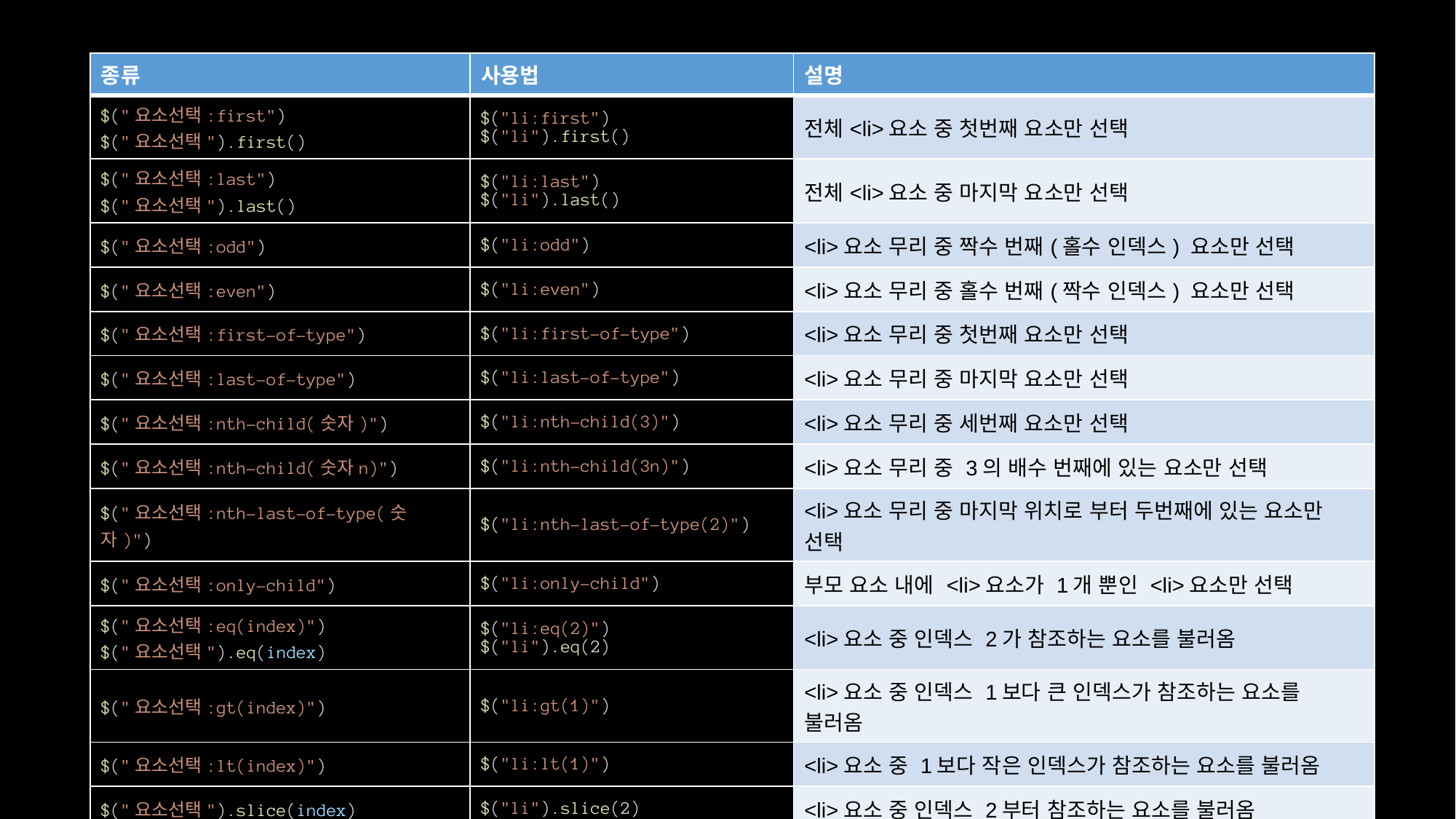

| 종류 | 사용법 | 설명 |
| --- | --- | --- |
| $("요소선택:first") $("요소선택").first() | $("li:first") $("li").first() | 전체<li>요소 중 첫번째 요소만 선택 |
| $("요소선택:last") $("요소선택").last() | $("li:last") $("li").last() | 전체<li>요소 중 마지막 요소만 선택 |
| $("요소선택:odd") | $("li:odd") | <li>요소 무리 중 짝수 번째(홀수 인덱스) 요소만 선택 |
| $("요소선택:even") | $("li:even") | <li>요소 무리 중 홀수 번째(짝수 인덱스) 요소만 선택 |
| $("요소선택:first-of-type") | $("li:first-of-type") | <li>요소 무리 중 첫번째 요소만 선택 |
| $("요소선택:last-of-type") | $("li:last-of-type") | <li>요소 무리 중 마지막 요소만 선택 |
| $("요소선택:nth-child(숫자)") | $("li:nth-child(3)") | <li>요소 무리 중 세번째 요소만 선택 |
| $("요소선택:nth-child(숫자n)") | $("li:nth-child(3n)") | <li>요소 무리 중 3의 배수 번째에 있는 요소만 선택 |
| $("요소선택:nth-last-of-type(숫자)") | $("li:nth-last-of-type(2)") | <li>요소 무리 중 마지막 위치로 부터 두번째에 있는 요소만 선택 |
| $("요소선택:only-child") | $("li:only-child") | 부모 요소 내에 <li>요소가 1개 뿐인 <li>요소만 선택 |
| $("요소선택:eq(index)") $("요소선택").eq(index) | $("li:eq(2)") $("li").eq(2) | <li>요소 중 인덱스 2가 참조하는 요소를 불러옴 |
| $("요소선택:gt(index)") | $("li:gt(1)") | <li>요소 중 인덱스 1보다 큰 인덱스가 참조하는 요소를 불러옴 |
| $("요소선택:lt(index)") | $("li:lt(1)") | <li>요소 중 1보다 작은 인덱스가 참조하는 요소를 불러옴 |
| $("요소선택").slice(index) | $("li").slice(2) | <li>요소 중 인덱스 2부터 참조하는 요소를 불러옴 |